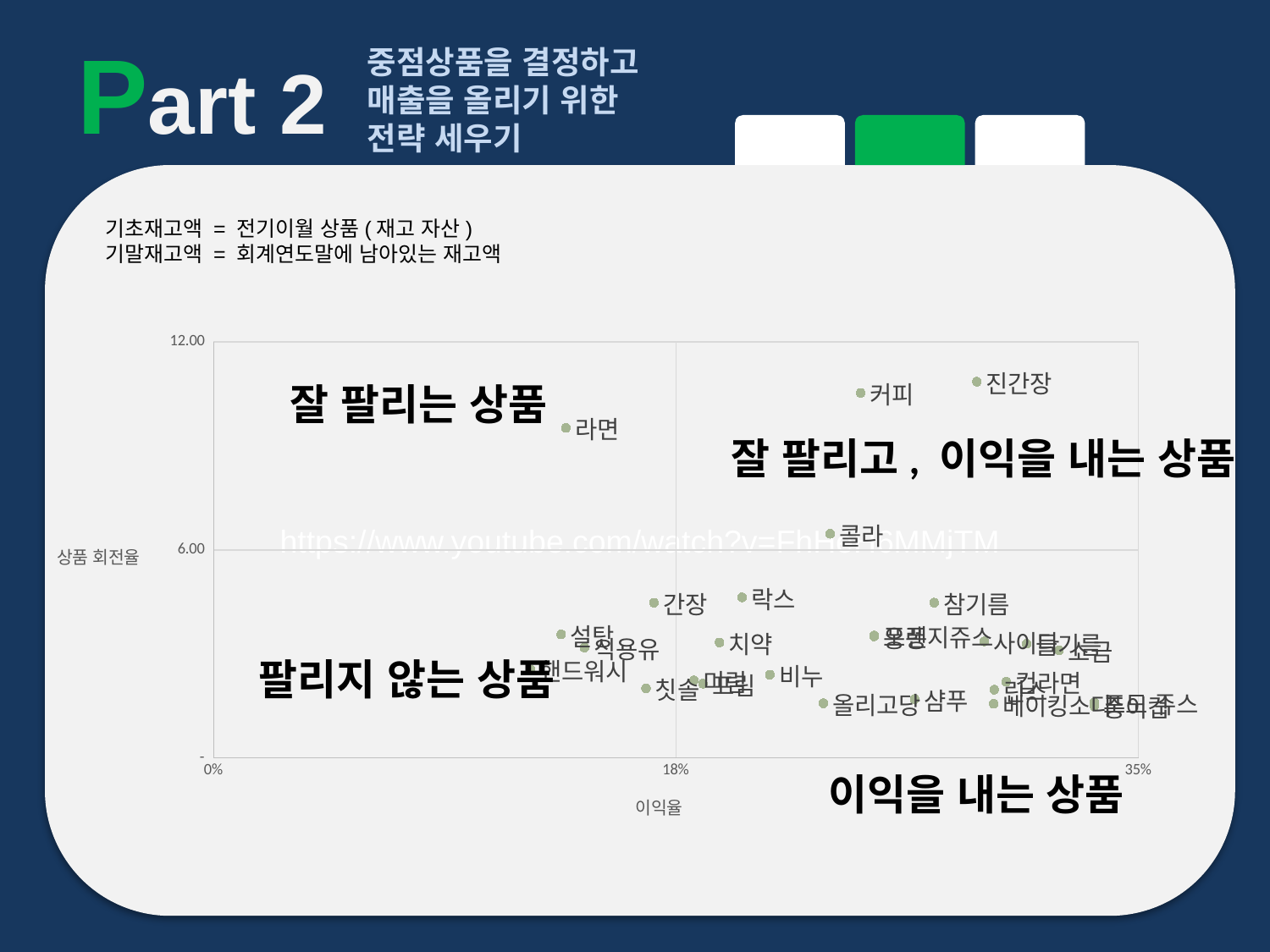

Part 2
중점상품을 결정하고
매출을 올리기 위한
전략 세우기

https://www.youtube.com/watch?v=FhHeH6MMjTM
기초재고액 = 전기이월 상품(재고 자산)
기말재고액 = 회계연도말에 남아있는 재고액

### Chart

| Category |  |
|---|---|
잘 팔리는 상품
잘 팔리고, 이익을 내는 상품
팔리지 않는 상품
이익을 내는 상품